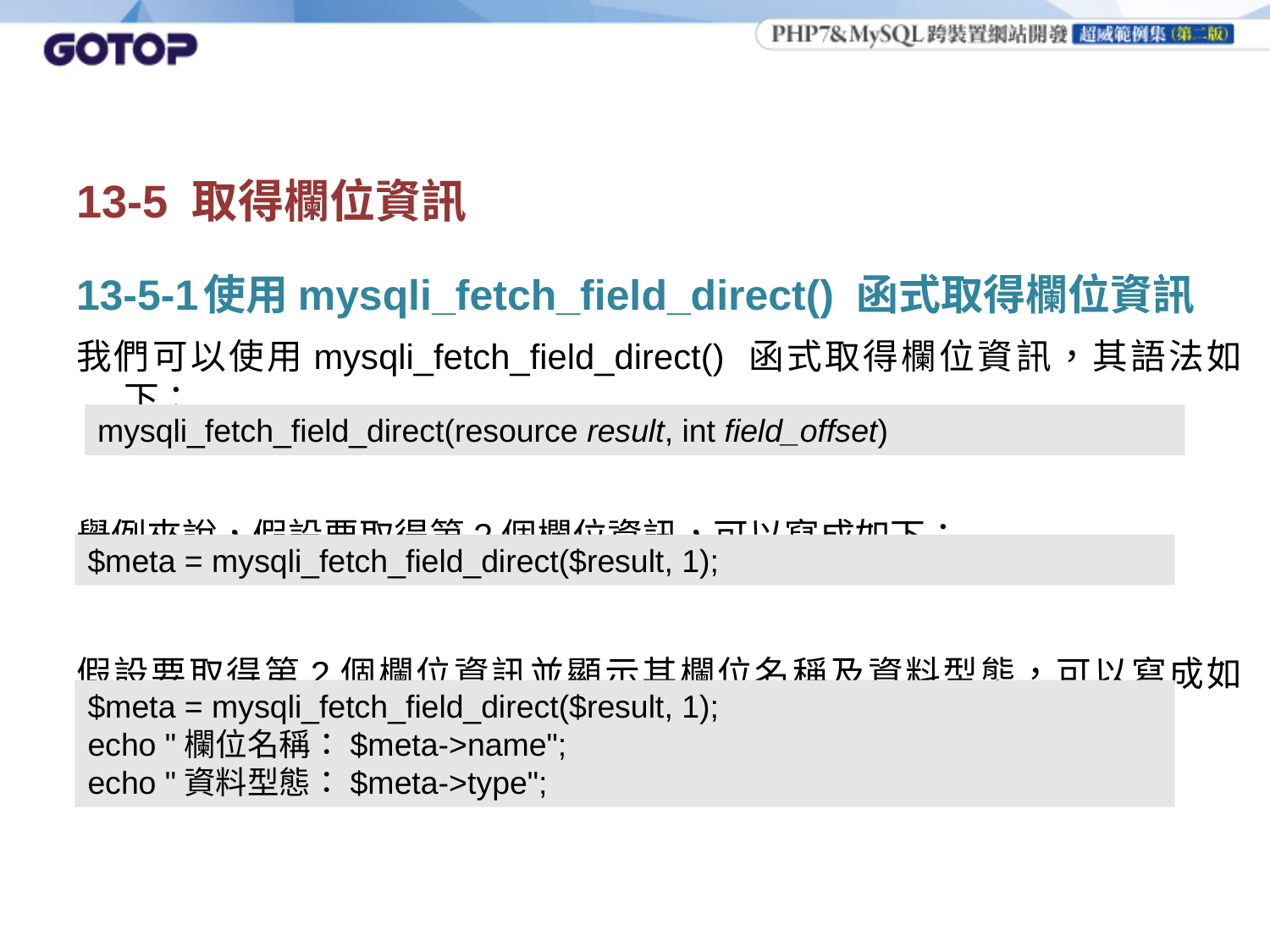

# 13-5 取得欄位資訊
13-5-1	使用mysqli_fetch_field_direct() 函式取得欄位資訊
我們可以使用mysqli_fetch_field_direct() 函式取得欄位資訊，其語法如下：

舉例來說，假設要取得第2個欄位資訊，可以寫成如下：

假設要取得第2個欄位資訊並顯示其欄位名稱及資料型態，可以寫成如下：

mysqli_fetch_field_direct(resource result, int field_offset)
$meta = mysqli_fetch_field_direct($result, 1);
$meta = mysqli_fetch_field_direct($result, 1);
echo "欄位名稱：$meta->name";
echo "資料型態：$meta->type";